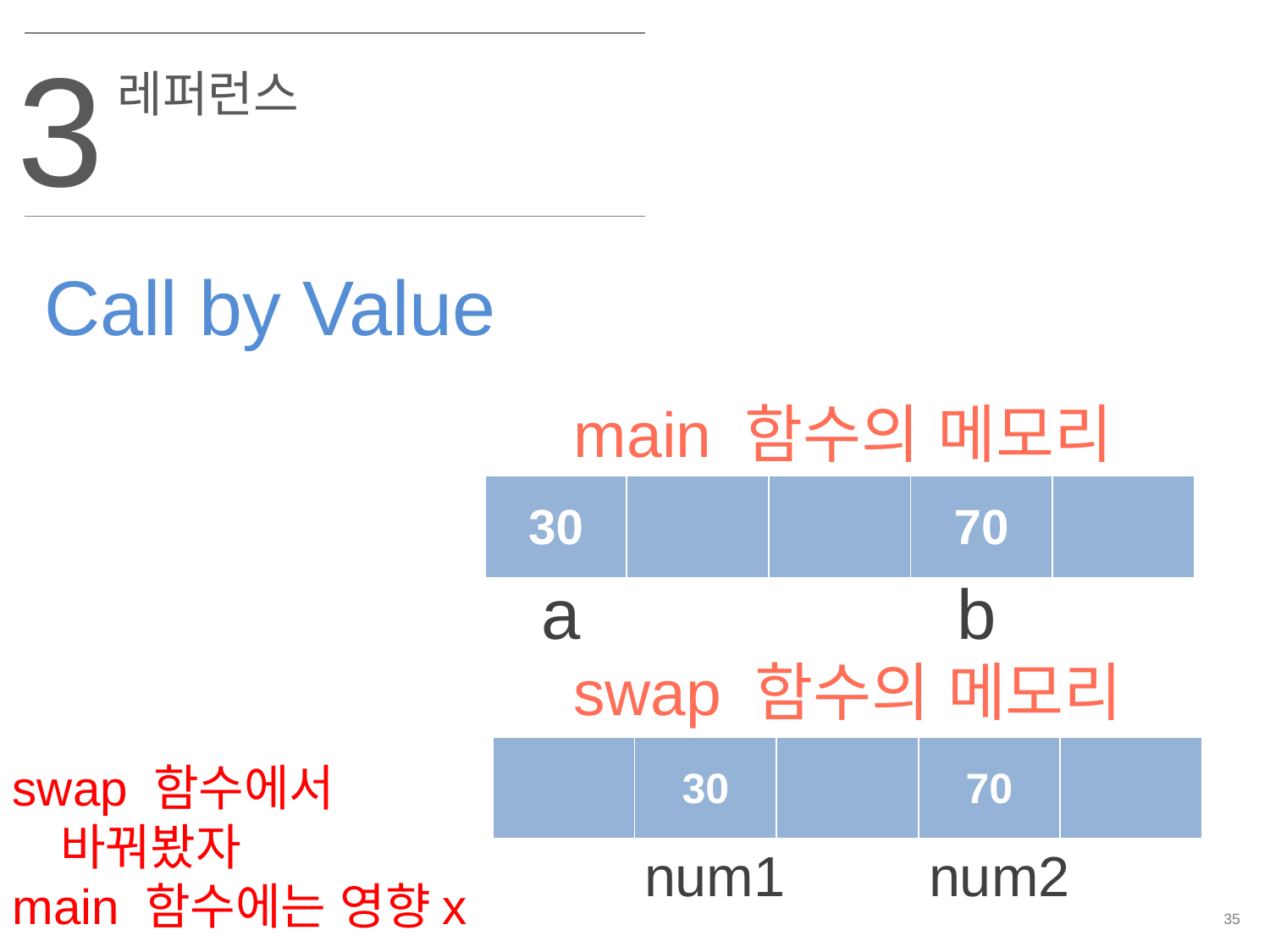

3
레퍼런스
Call by Value
main 함수의 메모리
| 30 |  |  | 70 |  |
| --- | --- | --- | --- | --- |
a
b
swap 함수의 메모리
|  | 70 |  | 30 |  |
| --- | --- | --- | --- | --- |
|  | 30 |  | 70 |  |
| --- | --- | --- | --- | --- |
swap 함수에서 바꿔봤자
main 함수에는 영향x
num2
num1